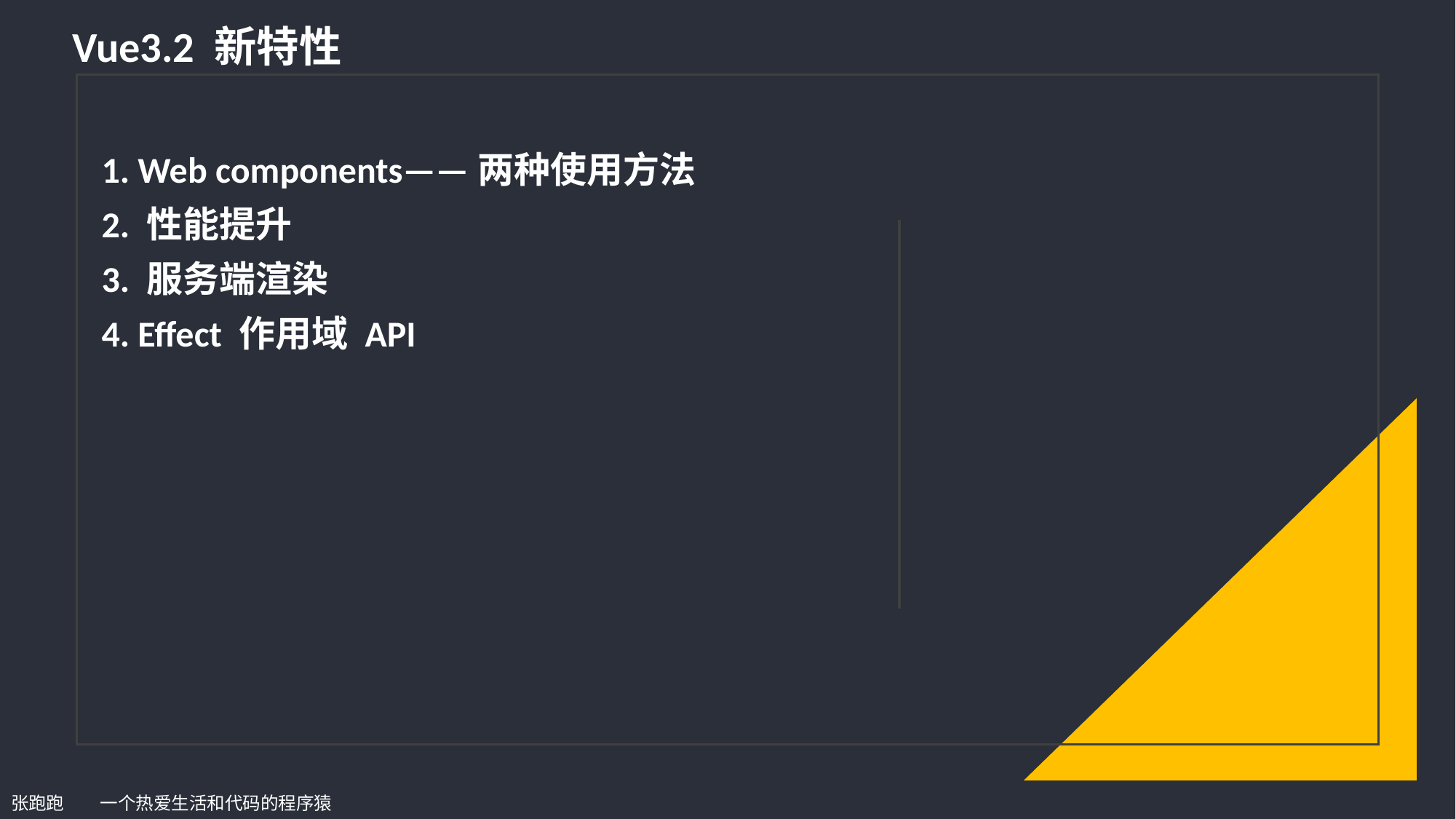

Vue3.2 新特性

1. Web components——两种使用方法
2. 性能提升
3. 服务端渲染
4. Effect 作用域 API

张跑跑         一个热爱生活和代码的程序猿